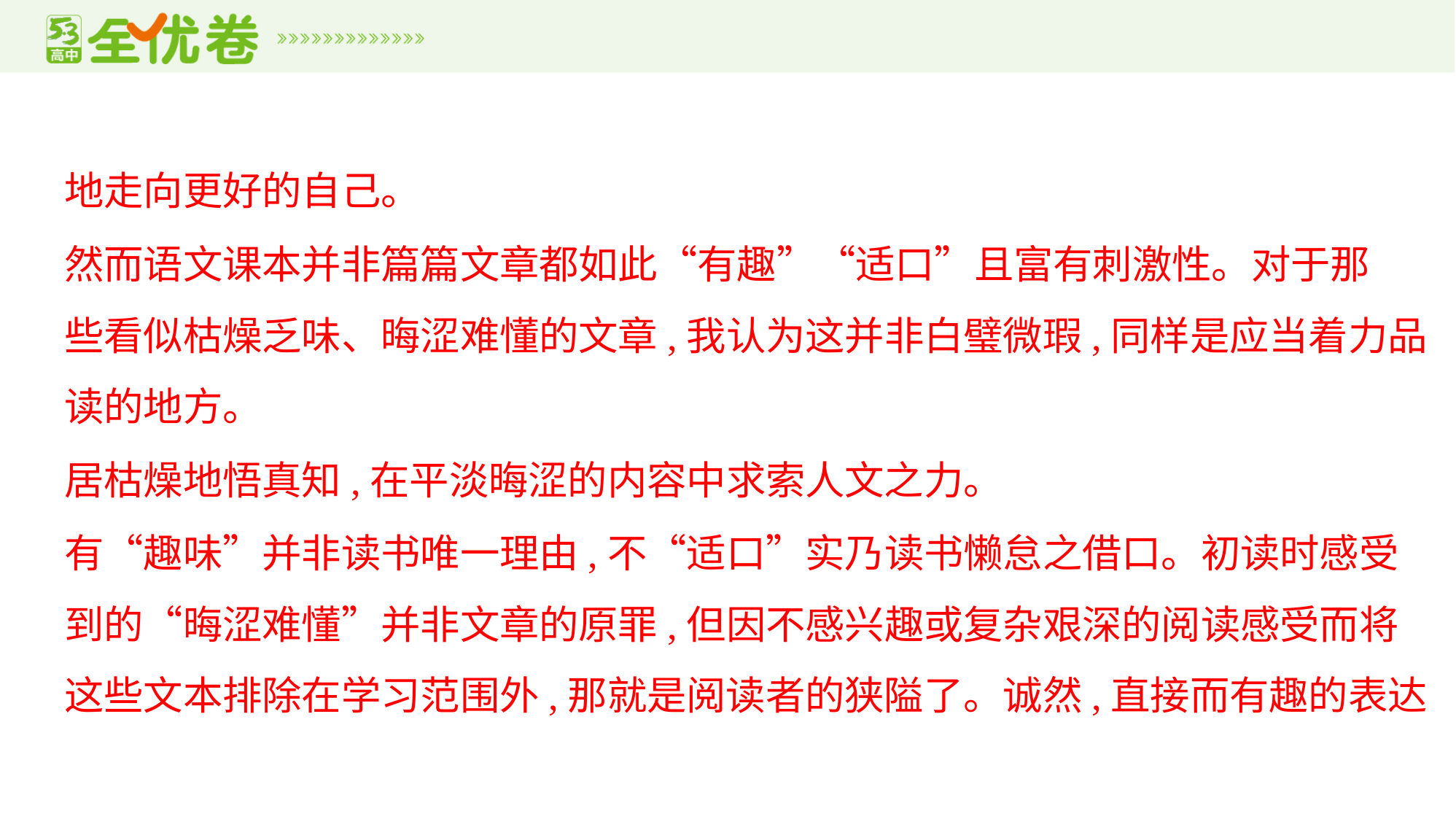

地走向更好的自己。
然而语文课本并非篇篇文章都如此“有趣”“适口”且富有刺激性。对于那
些看似枯燥乏味、晦涩难懂的文章,我认为这并非白璧微瑕,同样是应当着力品
读的地方。
居枯燥地悟真知,在平淡晦涩的内容中求索人文之力。
有“趣味”并非读书唯一理由,不“适口”实乃读书懒怠之借口。初读时感受
到的“晦涩难懂”并非文章的原罪,但因不感兴趣或复杂艰深的阅读感受而将
这些文本排除在学习范围外,那就是阅读者的狭隘了。诚然,直接而有趣的表达